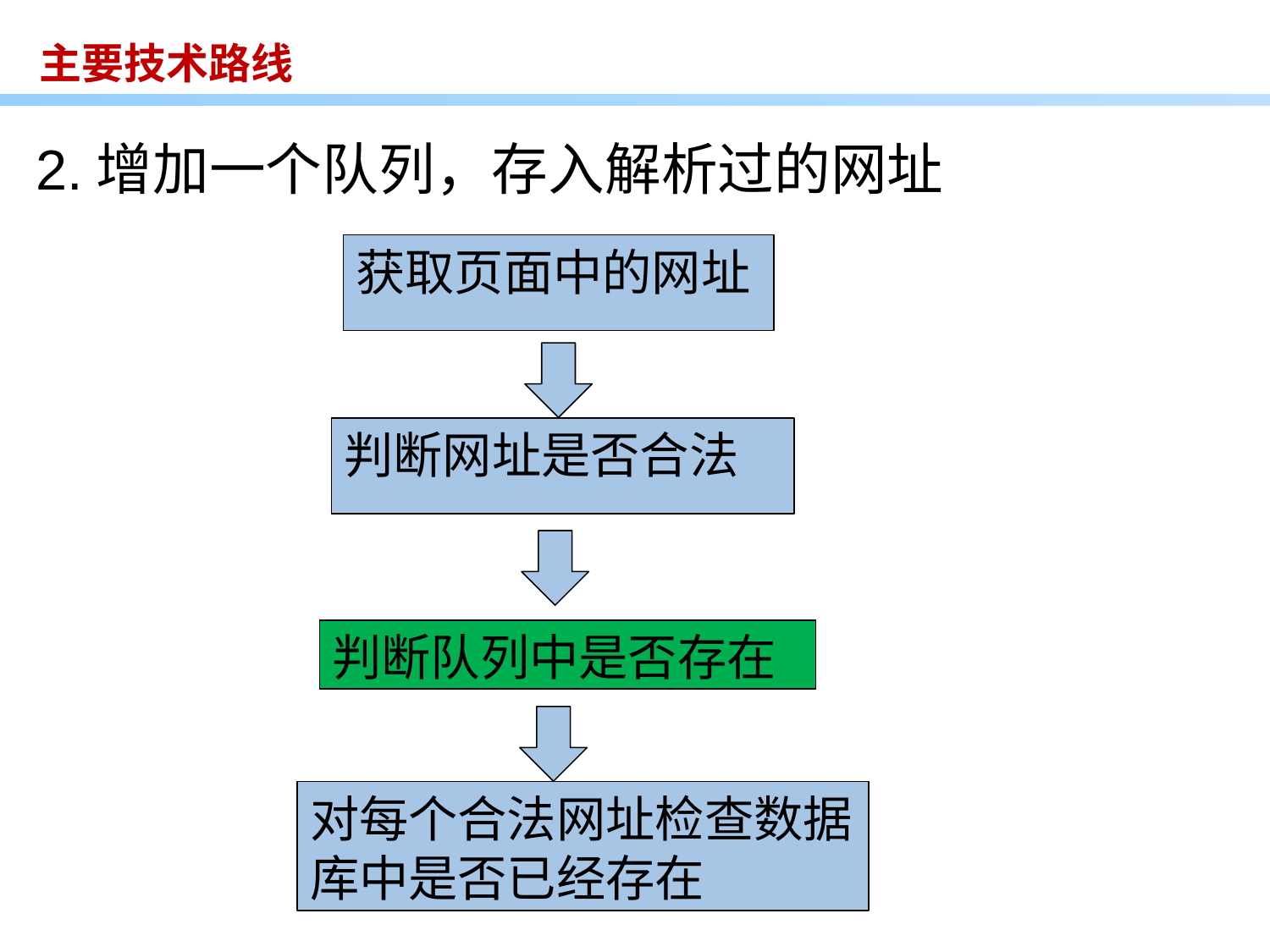

主要技术路线

2.增加一个队列，存入解析过的网址
获取页面中的网址

判断网址是否合法

判断队列中是否存在

对每个合法网址检查数据库中是否已经存在